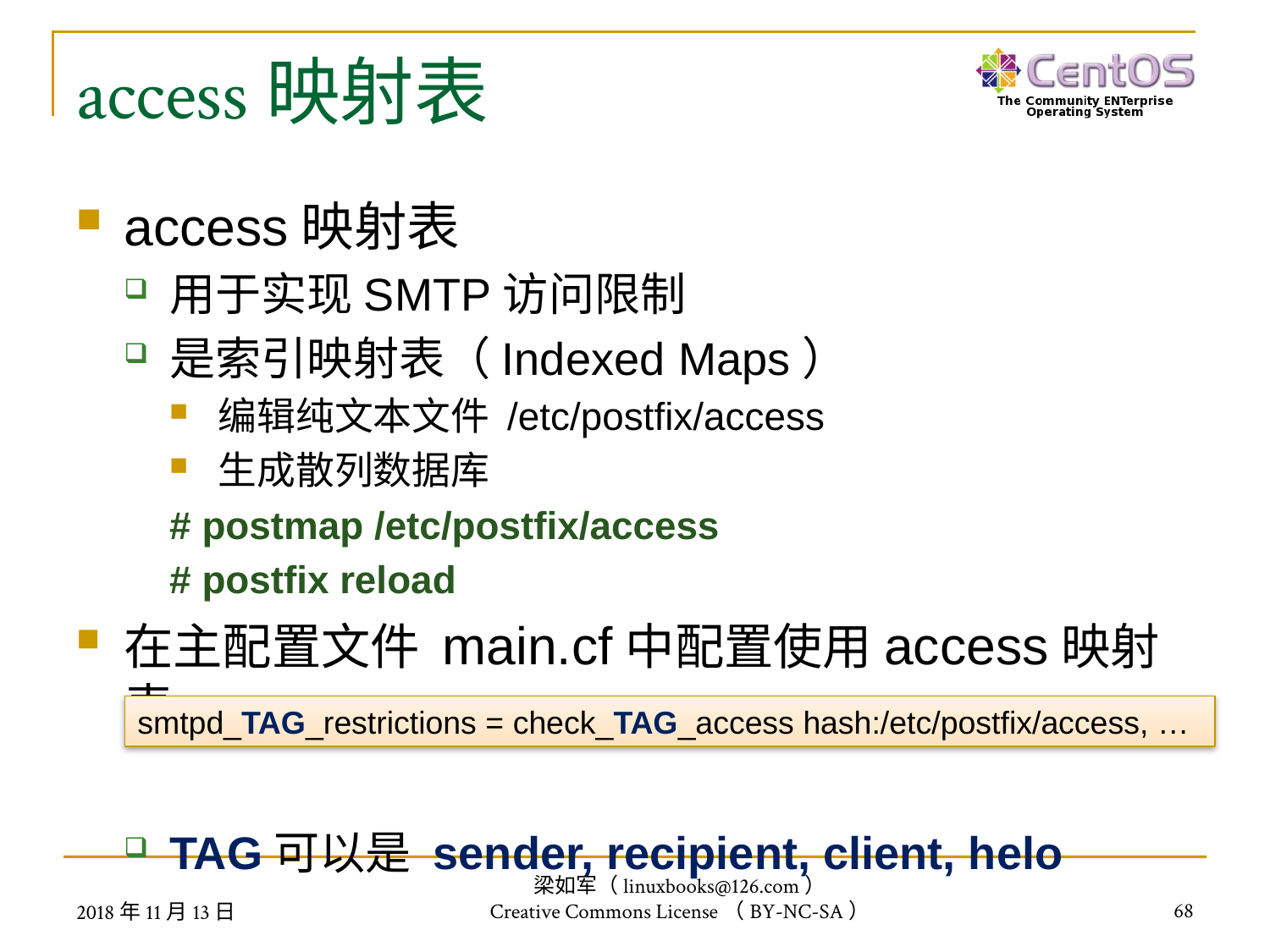

# access映射表
access映射表
用于实现SMTP访问限制
是索引映射表（Indexed Maps）
编辑纯文本文件 /etc/postfix/access
生成散列数据库
# postmap /etc/postfix/access
# postfix reload
在主配置文件 main.cf中配置使用access映射表

TAG可以是 sender, recipient, client, helo
smtpd_TAG_restrictions = check_TAG_access hash:/etc/postfix/access, …
梁如军（linuxbooks@126.com）
Creative Commons License（BY-NC-SA）
2018年11月13日
68